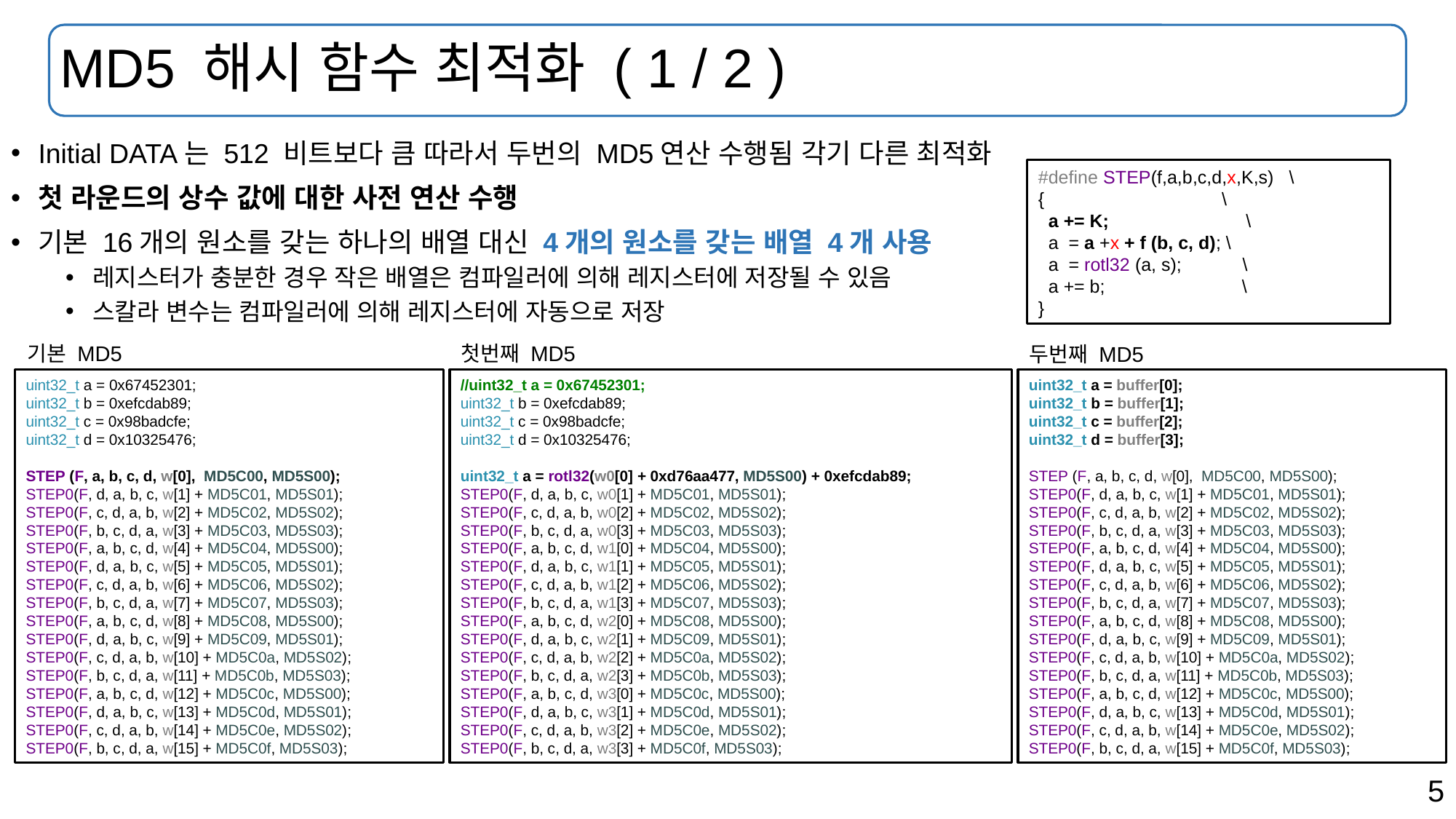

# MD5 해시 함수 최적화 ( 1 / 2 )
Initial DATA는 512 비트보다 큼 따라서 두번의 MD5연산 수행됨 각기 다른 최적화
첫 라운드의 상수 값에 대한 사전 연산 수행
기본 16개의 원소를 갖는 하나의 배열 대신 4개의 원소를 갖는 배열 4개 사용
레지스터가 충분한 경우 작은 배열은 컴파일러에 의해 레지스터에 저장될 수 있음
스칼라 변수는 컴파일러에 의해 레지스터에 자동으로 저장
#define STEP(f,a,b,c,d,x,K,s)   \
{                                   \
  a += K;                           \
  a  = a +x + f (b, c, d); \
  a  = rotl32 (a, s);            \
  a += b;                           \
}
기본 MD5
첫번째 MD5
두번째 MD5
uint32_t a = 0x67452301;
uint32_t b = 0xefcdab89;
uint32_t c = 0x98badcfe;
uint32_t d = 0x10325476;

STEP (F, a, b, c, d, w[0],  MD5C00, MD5S00);
STEP0(F, d, a, b, c, w[1] + MD5C01, MD5S01);
STEP0(F, c, d, a, b, w[2] + MD5C02, MD5S02);
STEP0(F, b, c, d, a, w[3] + MD5C03, MD5S03);
STEP0(F, a, b, c, d, w[4] + MD5C04, MD5S00);
STEP0(F, d, a, b, c, w[5] + MD5C05, MD5S01);
STEP0(F, c, d, a, b, w[6] + MD5C06, MD5S02);
STEP0(F, b, c, d, a, w[7] + MD5C07, MD5S03);
STEP0(F, a, b, c, d, w[8] + MD5C08, MD5S00);
STEP0(F, d, a, b, c, w[9] + MD5C09, MD5S01);
STEP0(F, c, d, a, b, w[10] + MD5C0a, MD5S02);
STEP0(F, b, c, d, a, w[11] + MD5C0b, MD5S03);
STEP0(F, a, b, c, d, w[12] + MD5C0c, MD5S00);
STEP0(F, d, a, b, c, w[13] + MD5C0d, MD5S01);
STEP0(F, c, d, a, b, w[14] + MD5C0e, MD5S02);
STEP0(F, b, c, d, a, w[15] + MD5C0f, MD5S03);
//uint32_t a = 0x67452301;
uint32_t b = 0xefcdab89;
uint32_t c = 0x98badcfe;
uint32_t d = 0x10325476;

uint32_t a = rotl32(w0[0] + 0xd76aa477, MD5S00) + 0xefcdab89;
STEP0(F, d, a, b, c, w0[1] + MD5C01, MD5S01);
STEP0(F, c, d, a, b, w0[2] + MD5C02, MD5S02);
STEP0(F, b, c, d, a, w0[3] + MD5C03, MD5S03);
STEP0(F, a, b, c, d, w1[0] + MD5C04, MD5S00);
STEP0(F, d, a, b, c, w1[1] + MD5C05, MD5S01);
STEP0(F, c, d, a, b, w1[2] + MD5C06, MD5S02);
STEP0(F, b, c, d, a, w1[3] + MD5C07, MD5S03);
STEP0(F, a, b, c, d, w2[0] + MD5C08, MD5S00);
STEP0(F, d, a, b, c, w2[1] + MD5C09, MD5S01);
STEP0(F, c, d, a, b, w2[2] + MD5C0a, MD5S02);
STEP0(F, b, c, d, a, w2[3] + MD5C0b, MD5S03);
STEP0(F, a, b, c, d, w3[0] + MD5C0c, MD5S00);
STEP0(F, d, a, b, c, w3[1] + MD5C0d, MD5S01);
STEP0(F, c, d, a, b, w3[2] + MD5C0e, MD5S02);
STEP0(F, b, c, d, a, w3[3] + MD5C0f, MD5S03);
uint32_t a = buffer[0];
uint32_t b = buffer[1];
uint32_t c = buffer[2];
uint32_t d = buffer[3];

STEP (F, a, b, c, d, w[0],  MD5C00, MD5S00);
STEP0(F, d, a, b, c, w[1] + MD5C01, MD5S01);
STEP0(F, c, d, a, b, w[2] + MD5C02, MD5S02);
STEP0(F, b, c, d, a, w[3] + MD5C03, MD5S03);
STEP0(F, a, b, c, d, w[4] + MD5C04, MD5S00);
STEP0(F, d, a, b, c, w[5] + MD5C05, MD5S01);
STEP0(F, c, d, a, b, w[6] + MD5C06, MD5S02);
STEP0(F, b, c, d, a, w[7] + MD5C07, MD5S03);
STEP0(F, a, b, c, d, w[8] + MD5C08, MD5S00);
STEP0(F, d, a, b, c, w[9] + MD5C09, MD5S01);
STEP0(F, c, d, a, b, w[10] + MD5C0a, MD5S02);
STEP0(F, b, c, d, a, w[11] + MD5C0b, MD5S03);
STEP0(F, a, b, c, d, w[12] + MD5C0c, MD5S00);
STEP0(F, d, a, b, c, w[13] + MD5C0d, MD5S01);
STEP0(F, c, d, a, b, w[14] + MD5C0e, MD5S02);
STEP0(F, b, c, d, a, w[15] + MD5C0f, MD5S03);